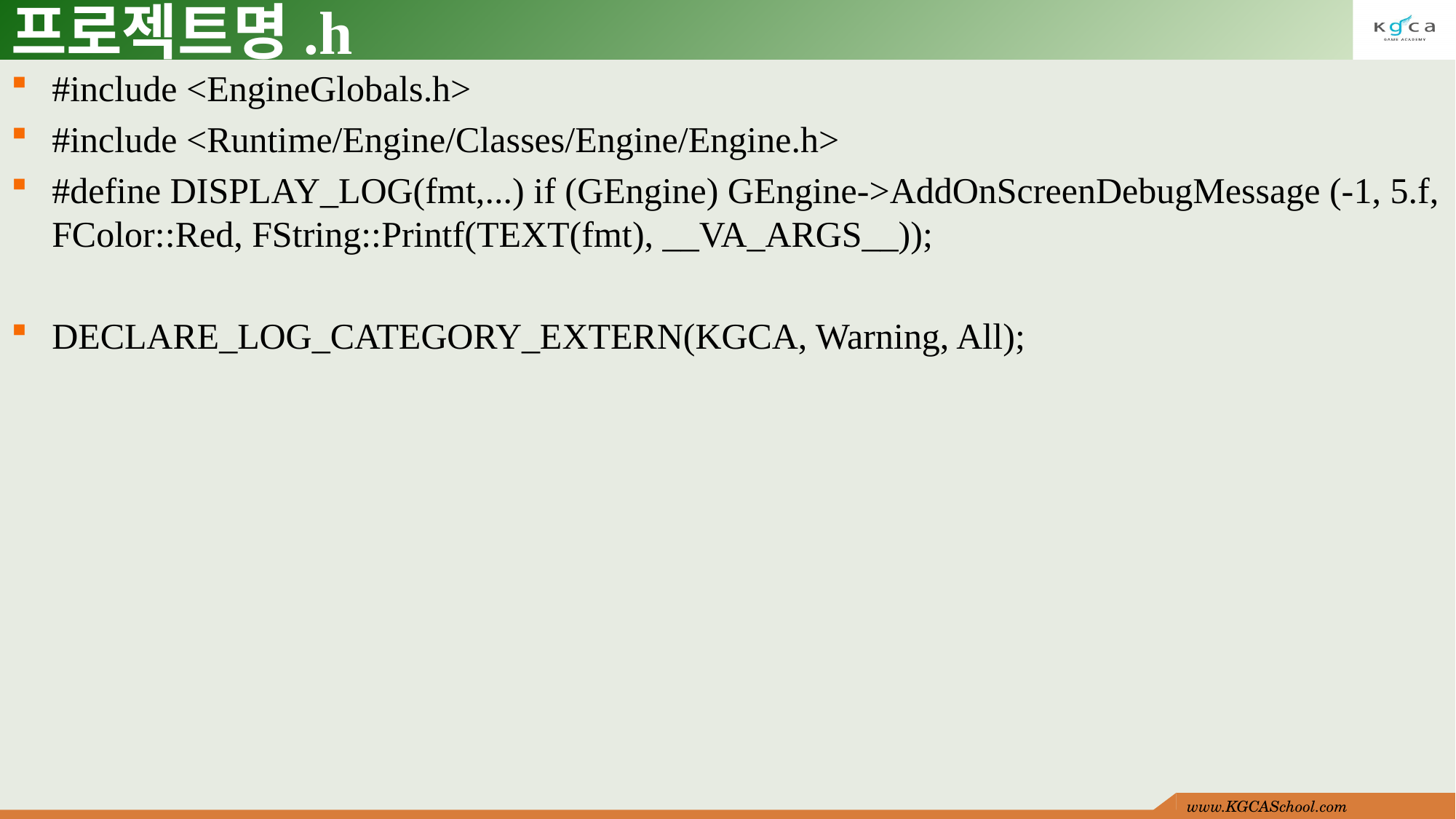

# 프로젝트명.h
#include <EngineGlobals.h>
#include <Runtime/Engine/Classes/Engine/Engine.h>
#define DISPLAY_LOG(fmt,...) if (GEngine) GEngine->AddOnScreenDebugMessage (-1, 5.f, FColor::Red, FString::Printf(TEXT(fmt), __VA_ARGS__));

DECLARE_LOG_CATEGORY_EXTERN(KGCA, Warning, All);